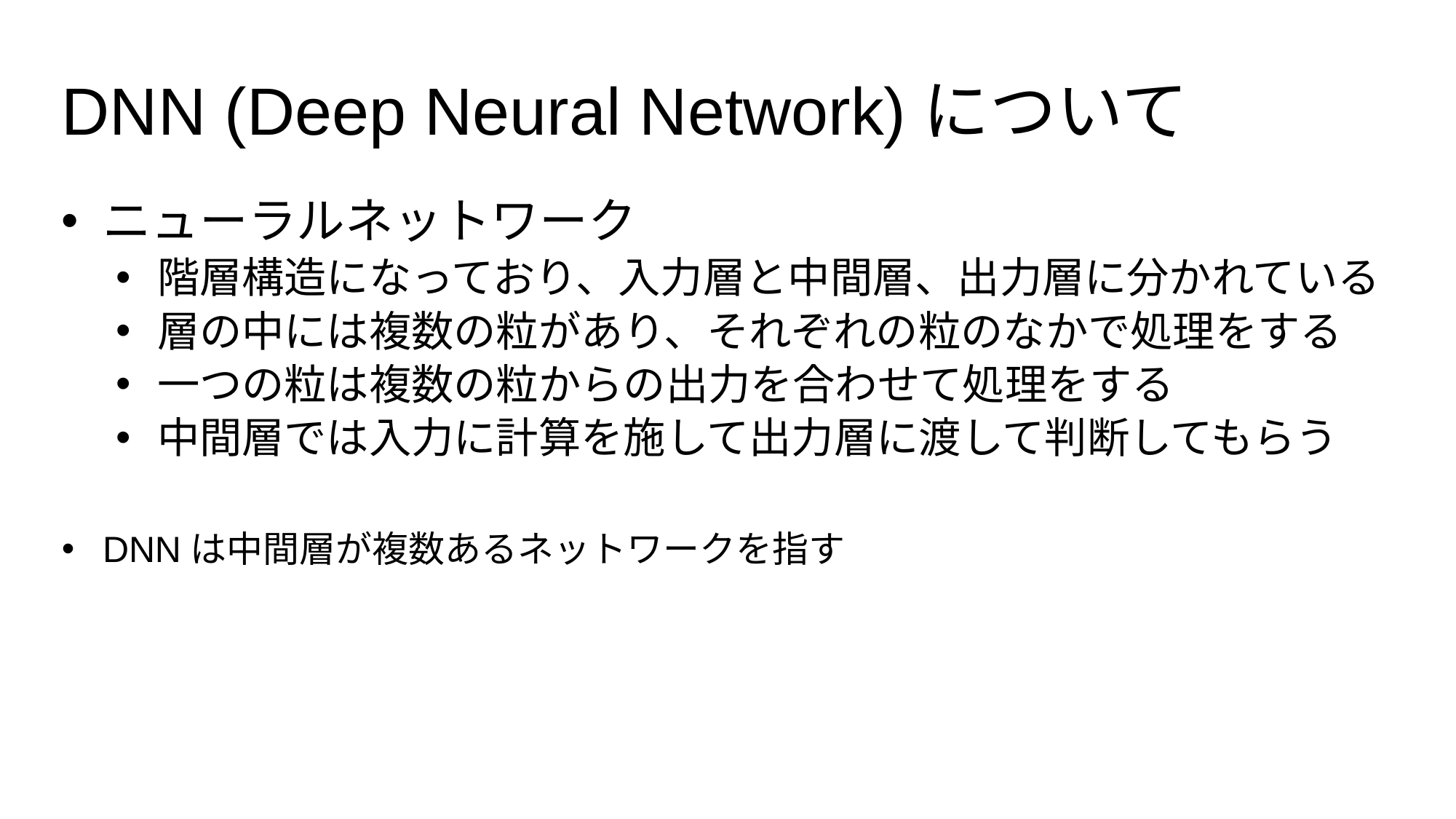

# DNN (Deep Neural Network)について
ニューラルネットワーク
階層構造になっており、入力層と中間層、出力層に分かれている
層の中には複数の粒があり、それぞれの粒のなかで処理をする
一つの粒は複数の粒からの出力を合わせて処理をする
中間層では入力に計算を施して出力層に渡して判断してもらう

DNNは中間層が複数あるネットワークを指す